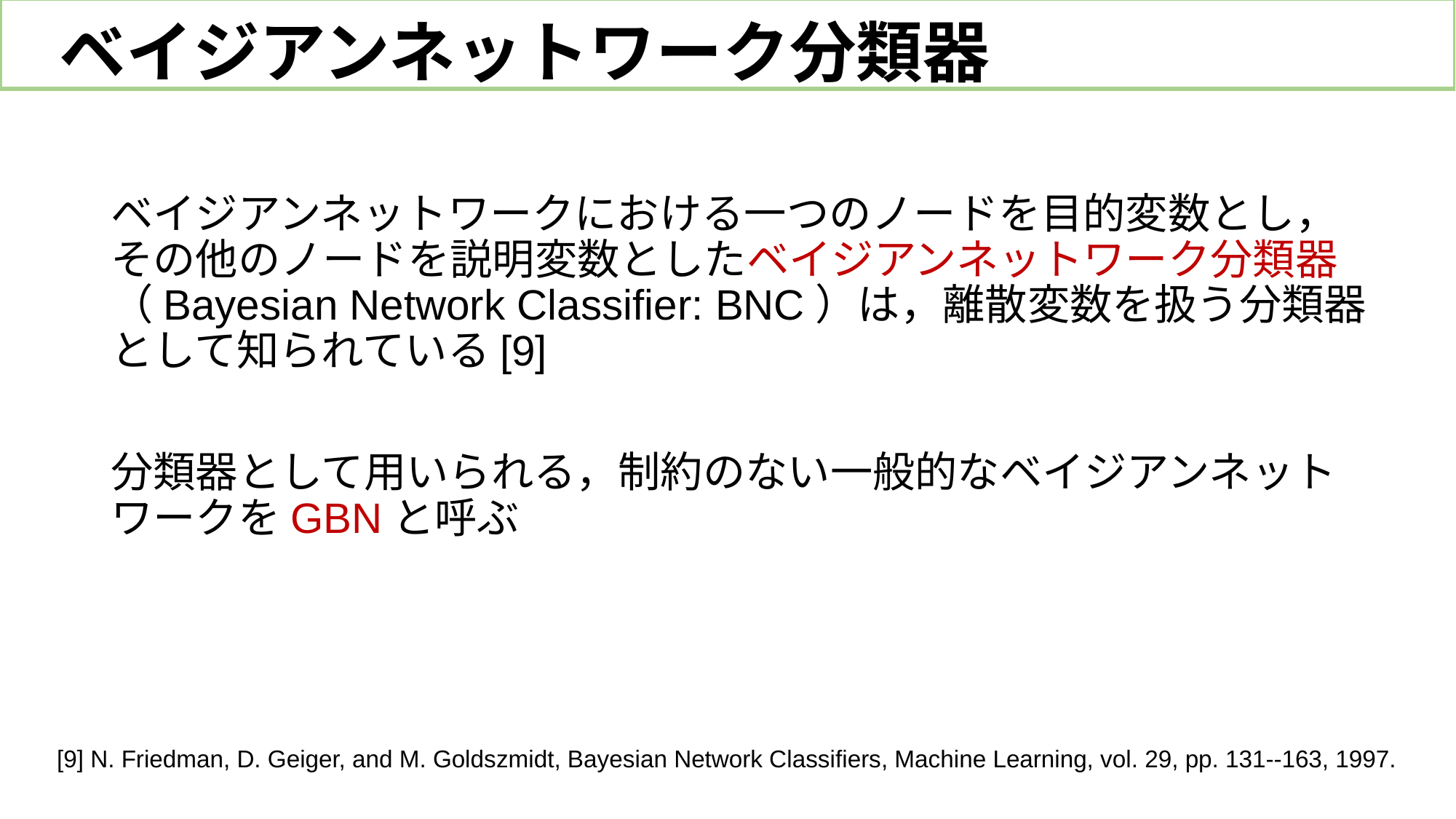

# ベイジアンネットワーク分類器
ベイジアンネットワークにおける一つのノードを目的変数とし，その他のノードを説明変数としたベイジアンネットワーク分類器（Bayesian Network Classifier: BNC）は，離散変数を扱う分類器として知られている[9]

分類器として用いられる，制約のない一般的なベイジアンネットワークをGBNと呼ぶ
[9] N. Friedman, D. Geiger, and M. Goldszmidt, Bayesian Network Classifiers, Machine Learning, vol. 29, pp. 131--163, 1997.